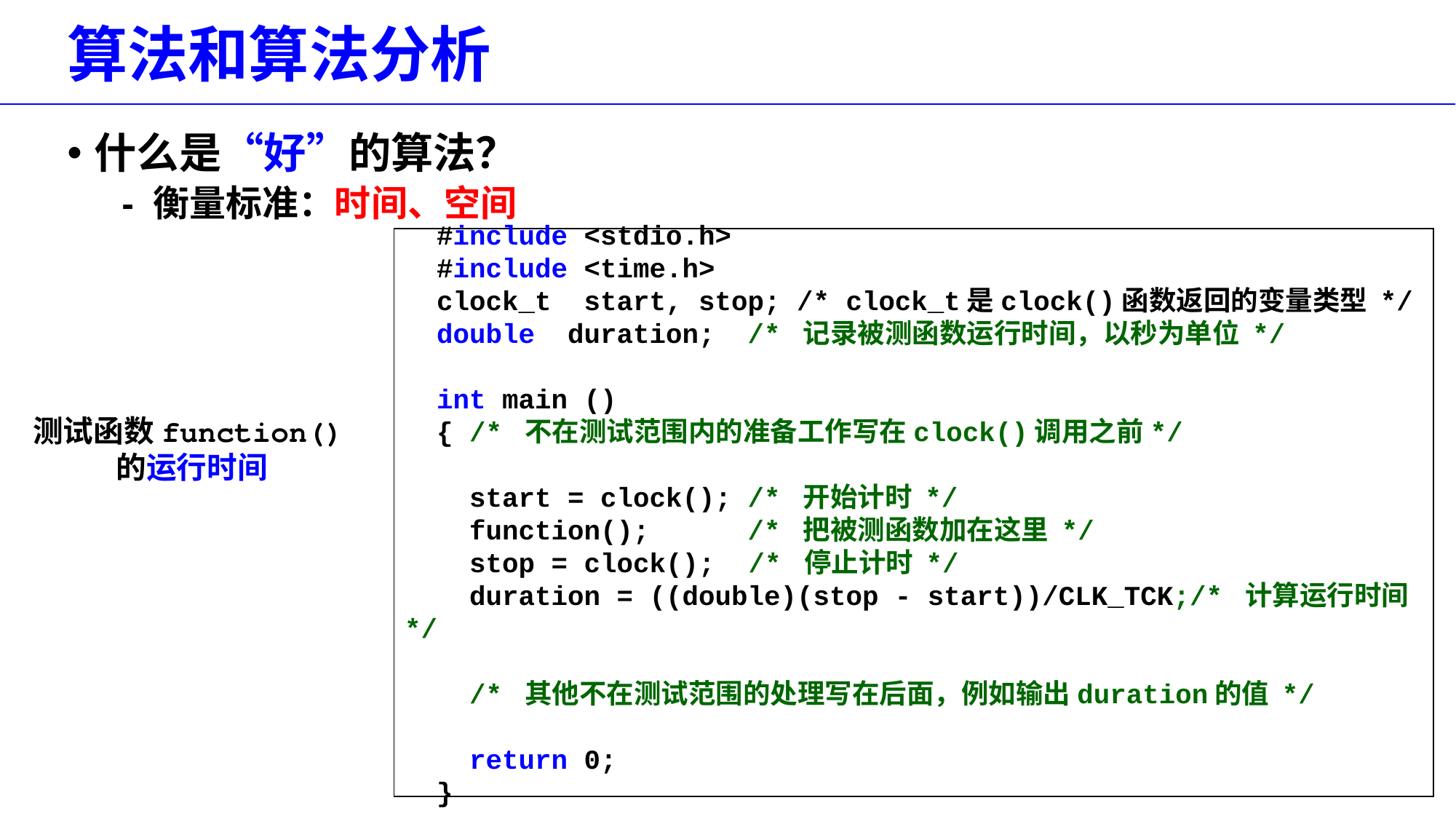

# 算法和算法分析
什么是“好”的算法？
- 衡量标准：时间、空间
#include <stdio.h>
#include <time.h>
clock_t  start, stop; /* clock_t是clock()函数返回的变量类型 */
double  duration;  /* 记录被测函数运行时间，以秒为单位 */

int main ()
{ /* 不在测试范围内的准备工作写在clock()调用之前*/

  start = clock(); /* 开始计时 */
  function();      /* 把被测函数加在这里 */
  stop = clock();	 /* 停止计时 */
  duration = ((double)(stop - start))/CLK_TCK;/* 计算运行时间 */

  /* 其他不在测试范围的处理写在后面，例如输出duration的值 */

  return 0;
}
测试函数function()的运行时间
16